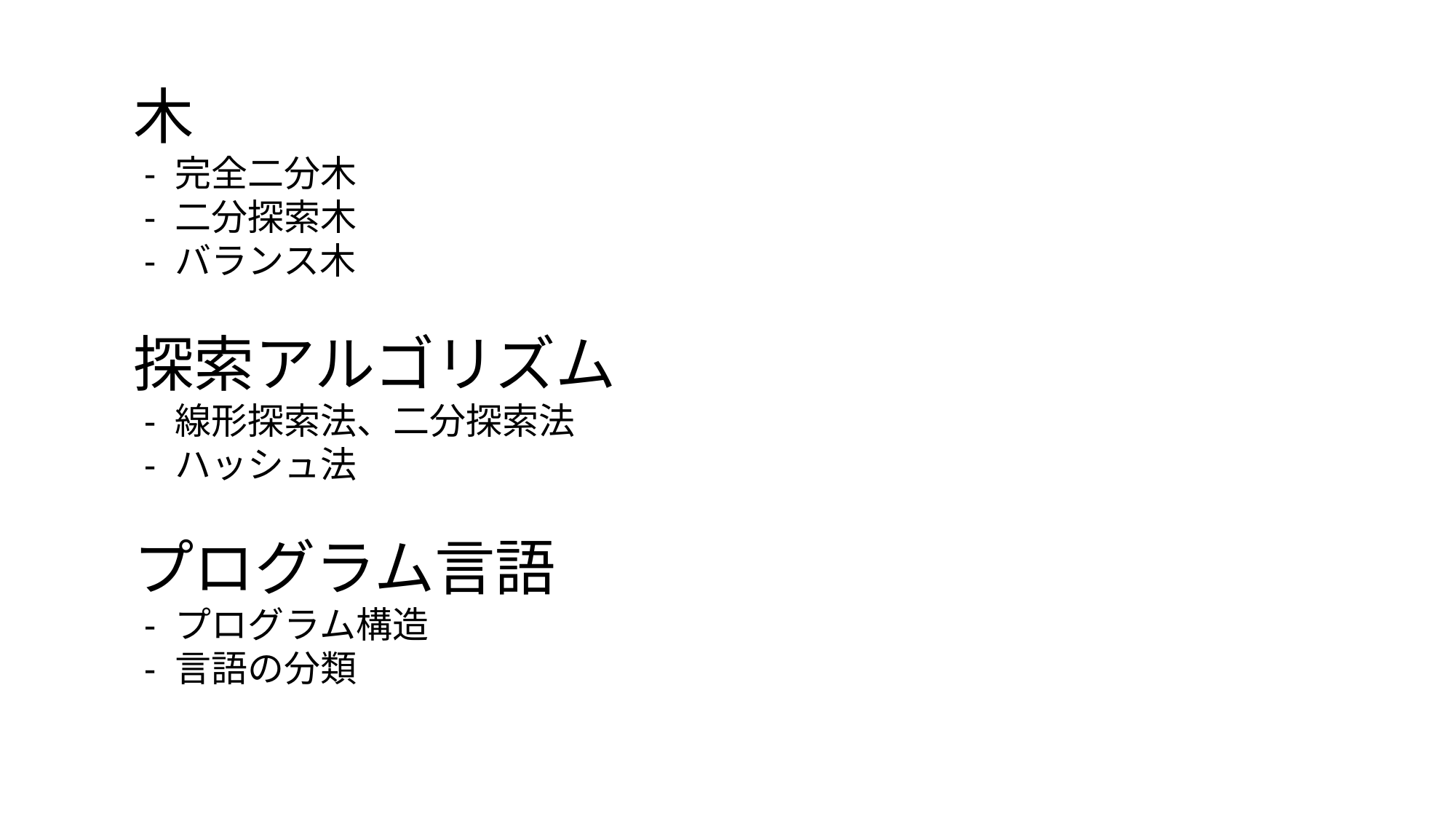

木
 - 完全二分木
 - 二分探索木
 - バランス木

探索アルゴリズム
 - 線形探索法、二分探索法
 - ハッシュ法

プログラム言語
 - プログラム構造
 - 言語の分類